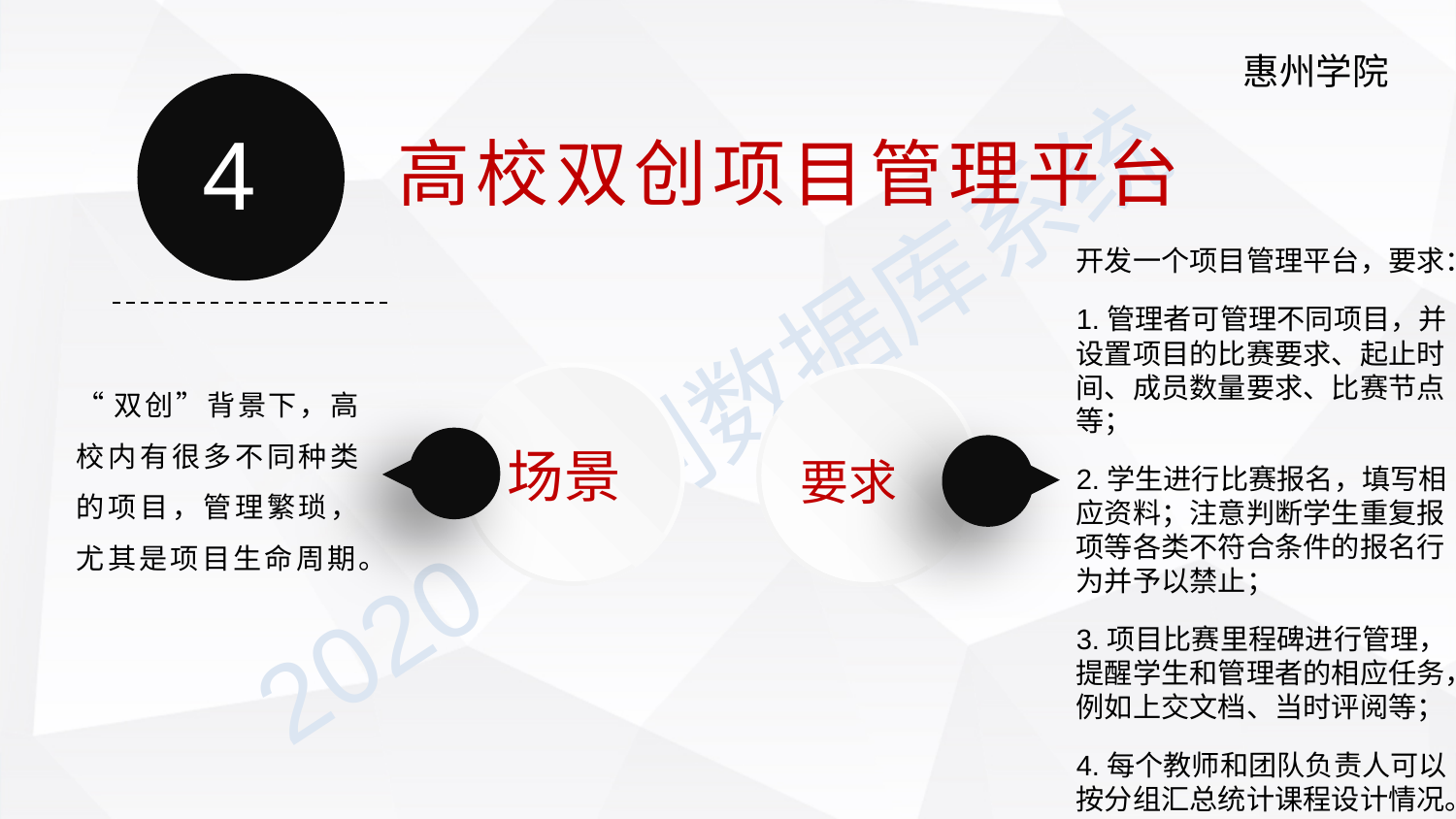

4
高校双创项目管理平台
开发一个项目管理平台，要求：
1.管理者可管理不同项目，并设置项目的比赛要求、起止时间、成员数量要求、比赛节点等；
2.学生进行比赛报名，填写相应资料；注意判断学生重复报项等各类不符合条件的报名行为并予以禁止；
3.项目比赛里程碑进行管理，提醒学生和管理者的相应任务，例如上交文档、当时评阅等；
4.每个教师和团队负责人可以按分组汇总统计课程设计情况。

“双创”背景下，高校内有很多不同种类的项目，管理繁琐，尤其是项目生命周期。

场景
要求